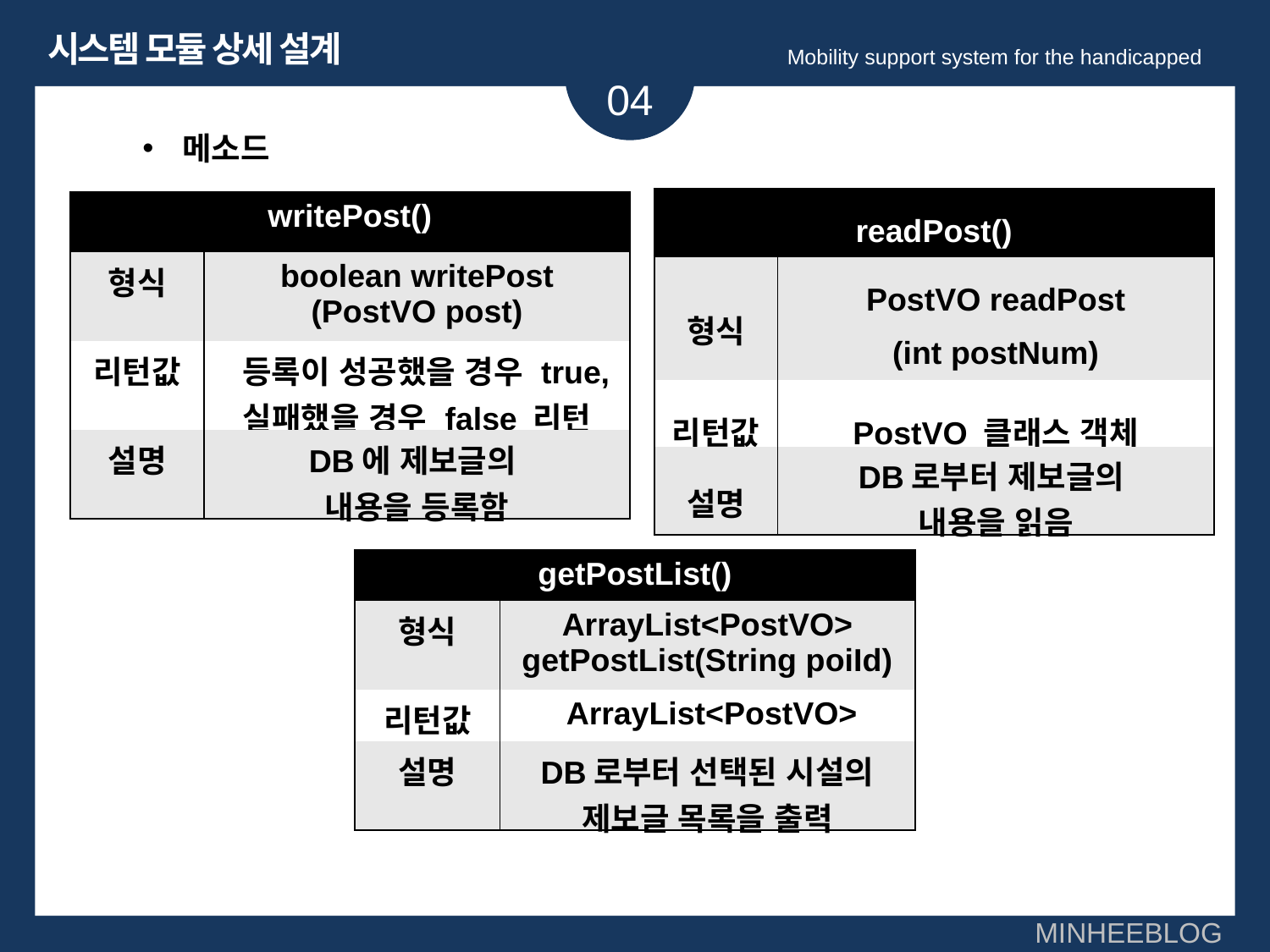

시스템 모듈 상세 설계
Mobility support system for the handicapped
04

메소드
| readPost() |  |
| --- | --- |
| 형식 | PostVO readPost (int postNum) |
| 리턴값 | PostVO 클래스 객체 |
| 설명 | DB로부터 제보글의 내용을 읽음 |
| writePost() |  |
| --- | --- |
| 형식 | boolean writePost (PostVO post) |
| 리턴값 | 등록이 성공했을 경우 true, 실패했을 경우 false 리턴 |
| 설명 | DB에 제보글의 내용을 등록함 |
| getPostList() |  |
| --- | --- |
| 형식 | ArrayList<PostVO> getPostList(String poiId) |
| 리턴값 | ArrayList<PostVO> |
| 설명 | DB로부터 선택된 시설의 제보글 목록을 출력 |
MINHEEBLOG